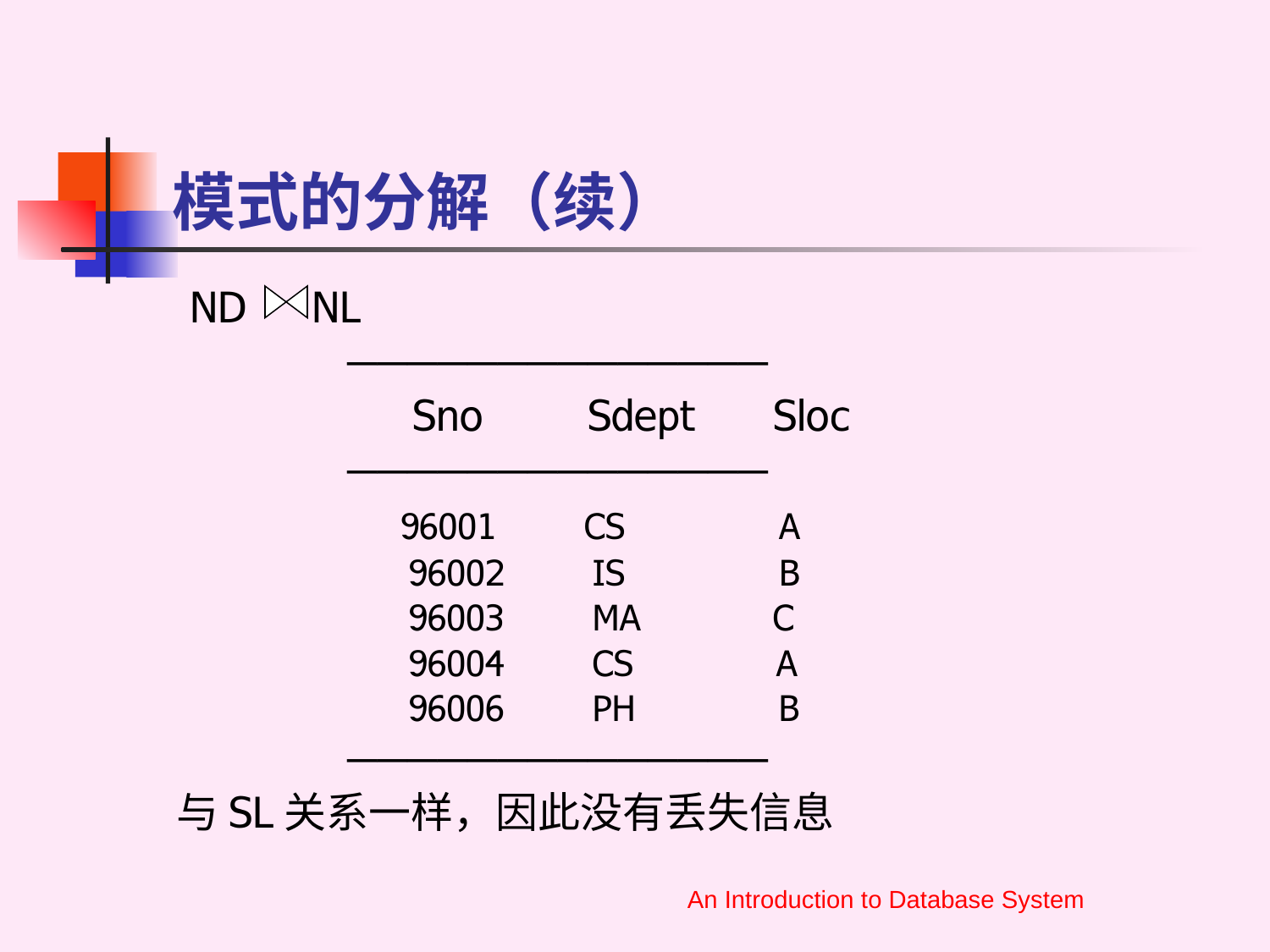

# 模式的分解（续）
 ND     NL
             ──────────────
                  Sno        Sdept      Sloc
             ──────────────
                 96001        CS              A
                     96002        IS              B
                     96003        MA            C
                     96004        CS             A
                     96006        PH             B
             ──────────────
与SL关系一样，因此没有丢失信息

An Introduction to Database System